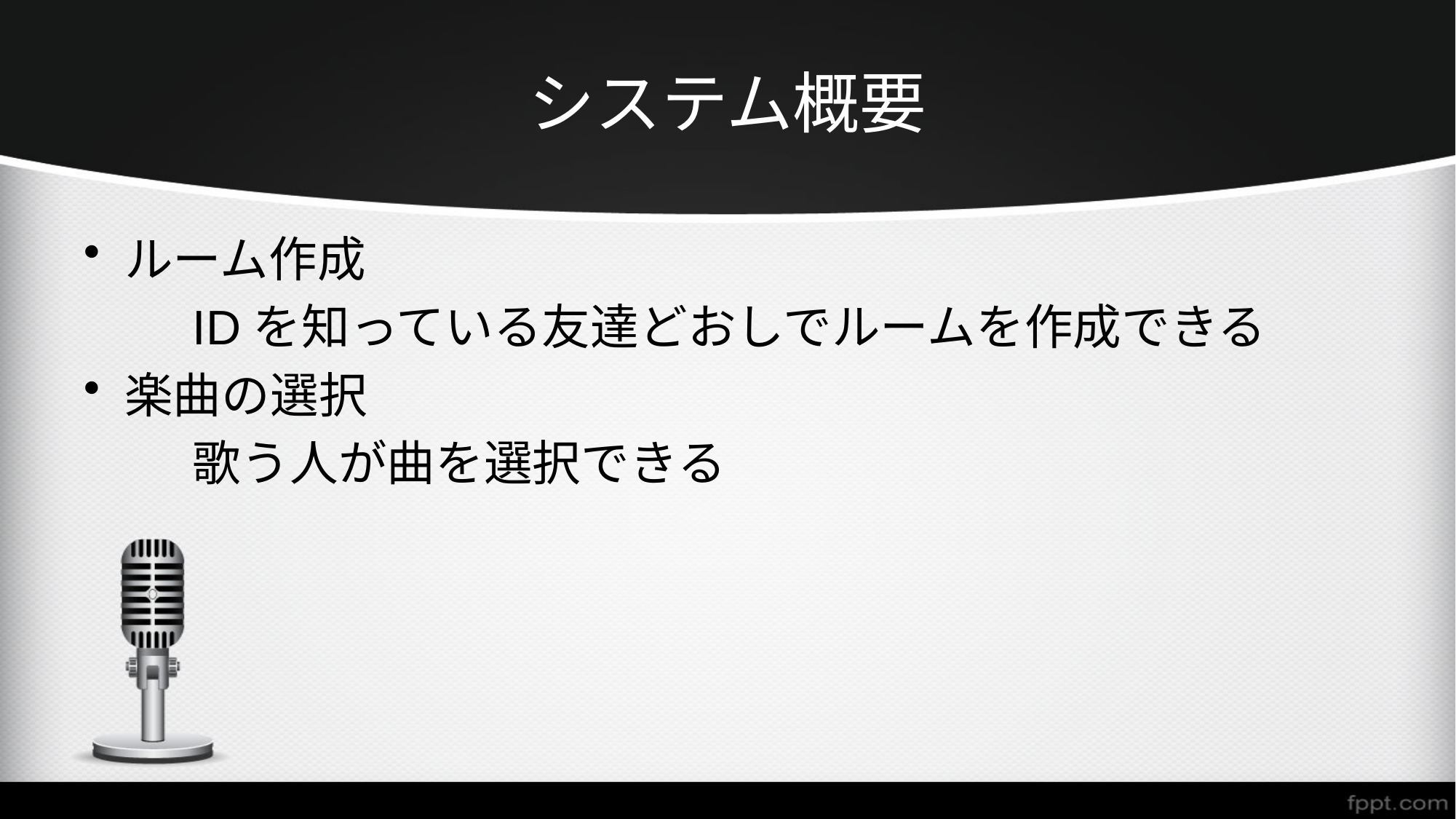

# システム概要
ルーム作成
	IDを知っている友達どおしでルームを作成できる
楽曲の選択
	歌う人が曲を選択できる